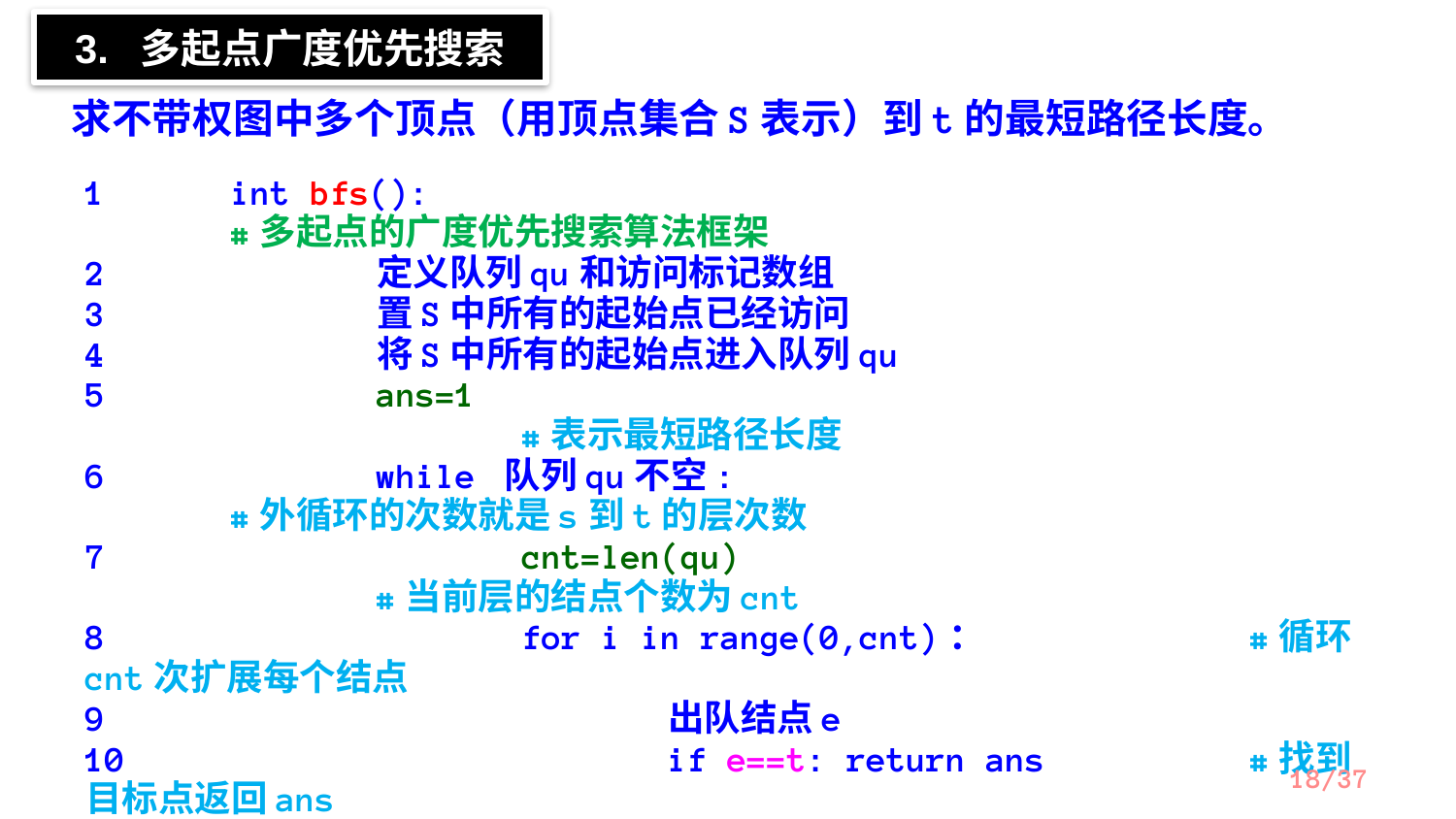

3.  多起点广度优先搜索
求不带权图中多个顶点（用顶点集合S表示）到t的最短路径长度。
1	int bfs():							#多起点的广度优先搜索算法框架
2		定义队列qu和访问标记数组
3		置S中所有的起始点已经访问
4		将S中所有的起始点进入队列qu
5		ans=1									#表示最短路径长度
6		while 队列qu不空:					#外循环的次数就是s到t的层次数
7			cnt=len(qu)						#当前层的结点个数为cnt
8			for i in range(0,cnt)：		#循环cnt次扩展每个结点
9				出队结点e
10				if e==t: return ans		#找到目标点返回ans
11				for 从e扩展出e1:
12					置e1已经访问
13					将结点e1进入队列qu
14			ans+=1
15		return -1							#表示没有找到t
18/37